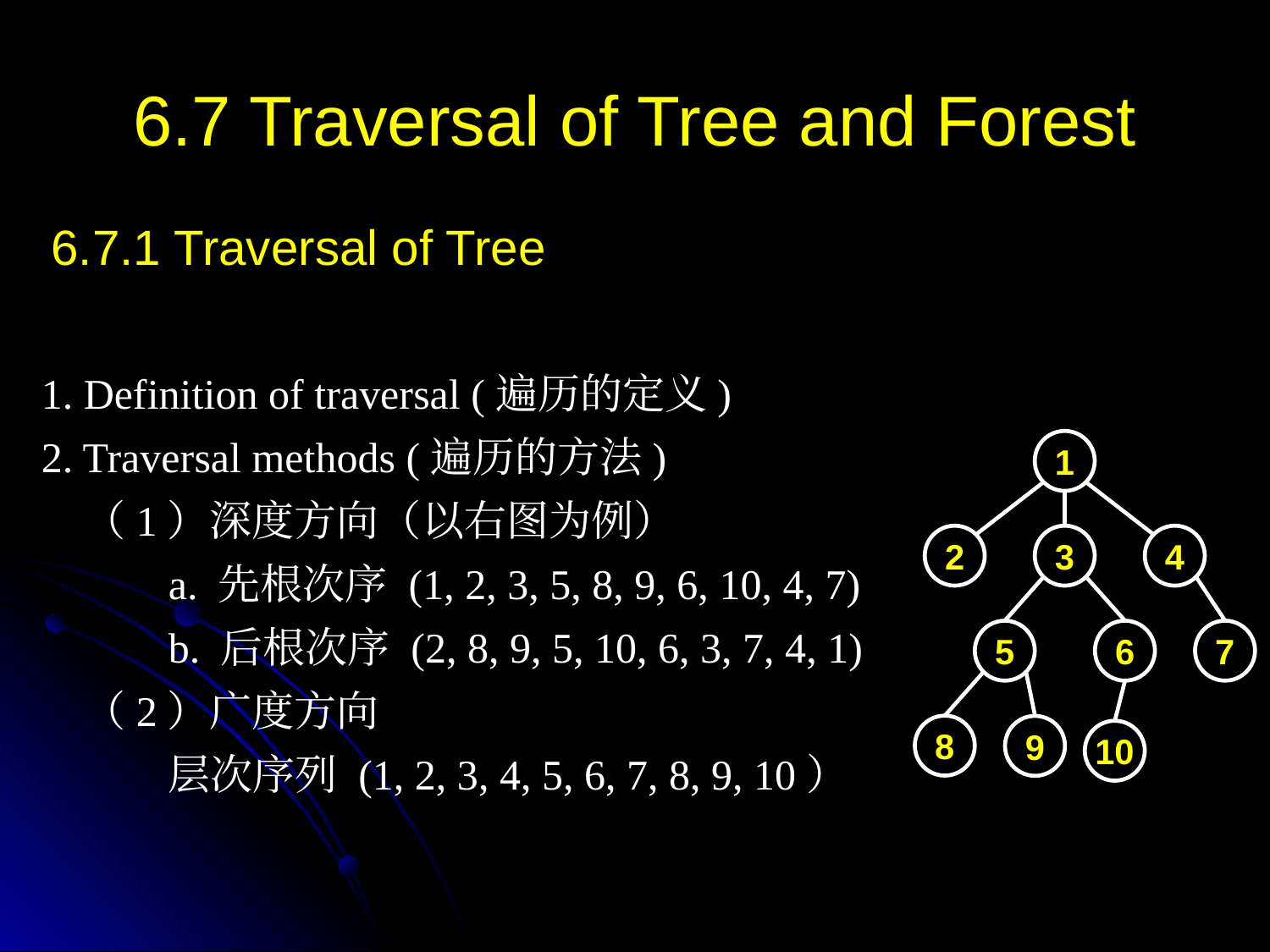

# 6.7 Traversal of Tree and Forest
6.7.1 Traversal of Tree
1. Definition of traversal (遍历的定义)
2. Traversal methods (遍历的方法)
   （1）深度方向（以右图为例）
	a. 先根次序 (1, 2, 3, 5, 8, 9, 6, 10, 4, 7)
	b. 后根次序 (2, 8, 9, 5, 10, 6, 3, 7, 4, 1)
   （2）广度方向
	层次序列 (1, 2, 3, 4, 5, 6, 7, 8, 9, 10）
1
2
3
4
5
6
7
8
9
10